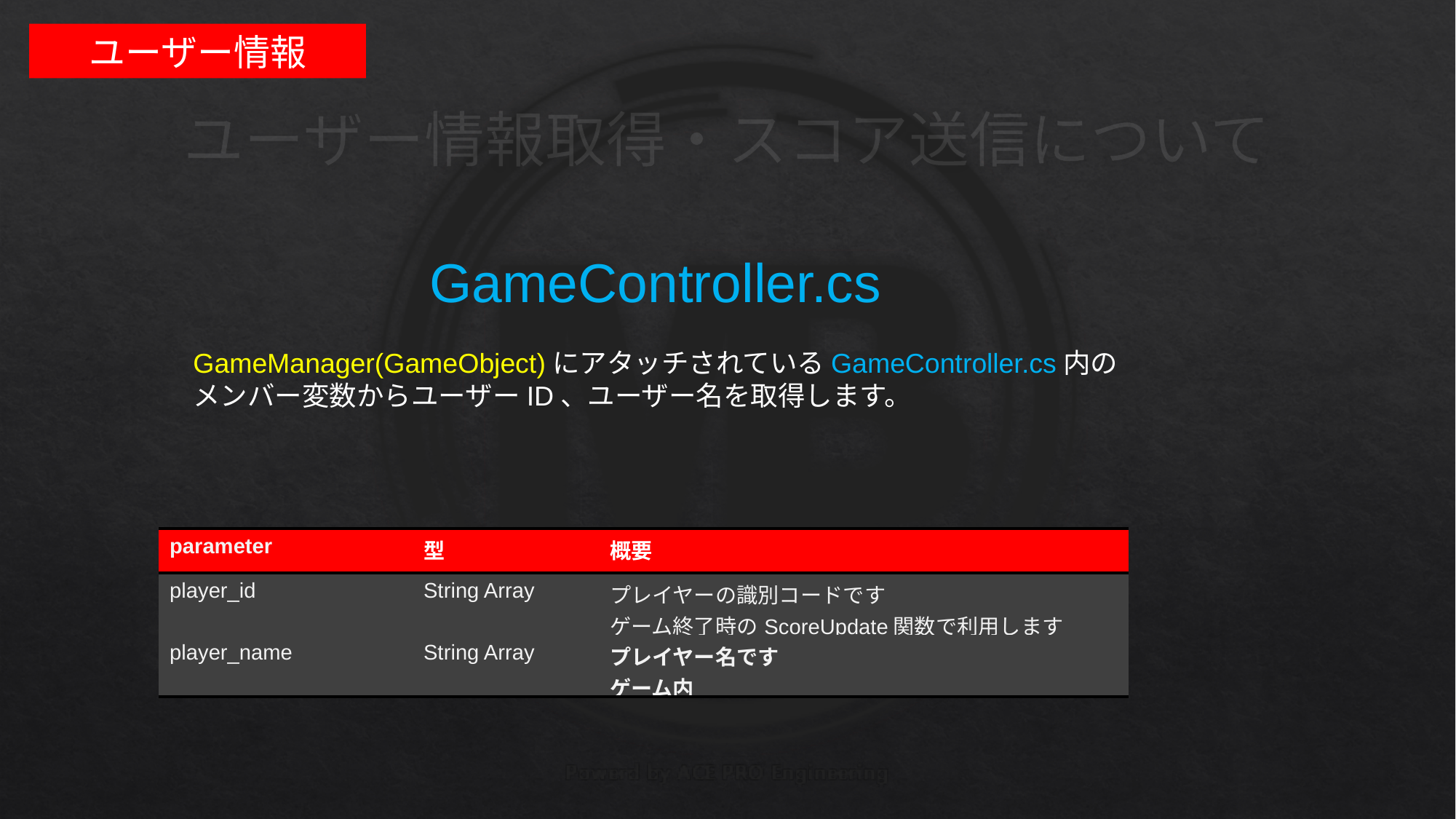

ユーザー情報
# ユーザー情報取得・スコア送信について

GameController.cs

GameManager(GameObject)にアタッチされているGameController.cs内の
メンバー変数からユーザーID、ユーザー名を取得します。
| parameter | 型 | 概要 |
| --- | --- | --- |
| player\_id | String Array | プレイヤーの識別コードです ゲーム終了時のScoreUpdate関数で利用します |
| player\_name | String Array | プレイヤー名です ゲーム内 |